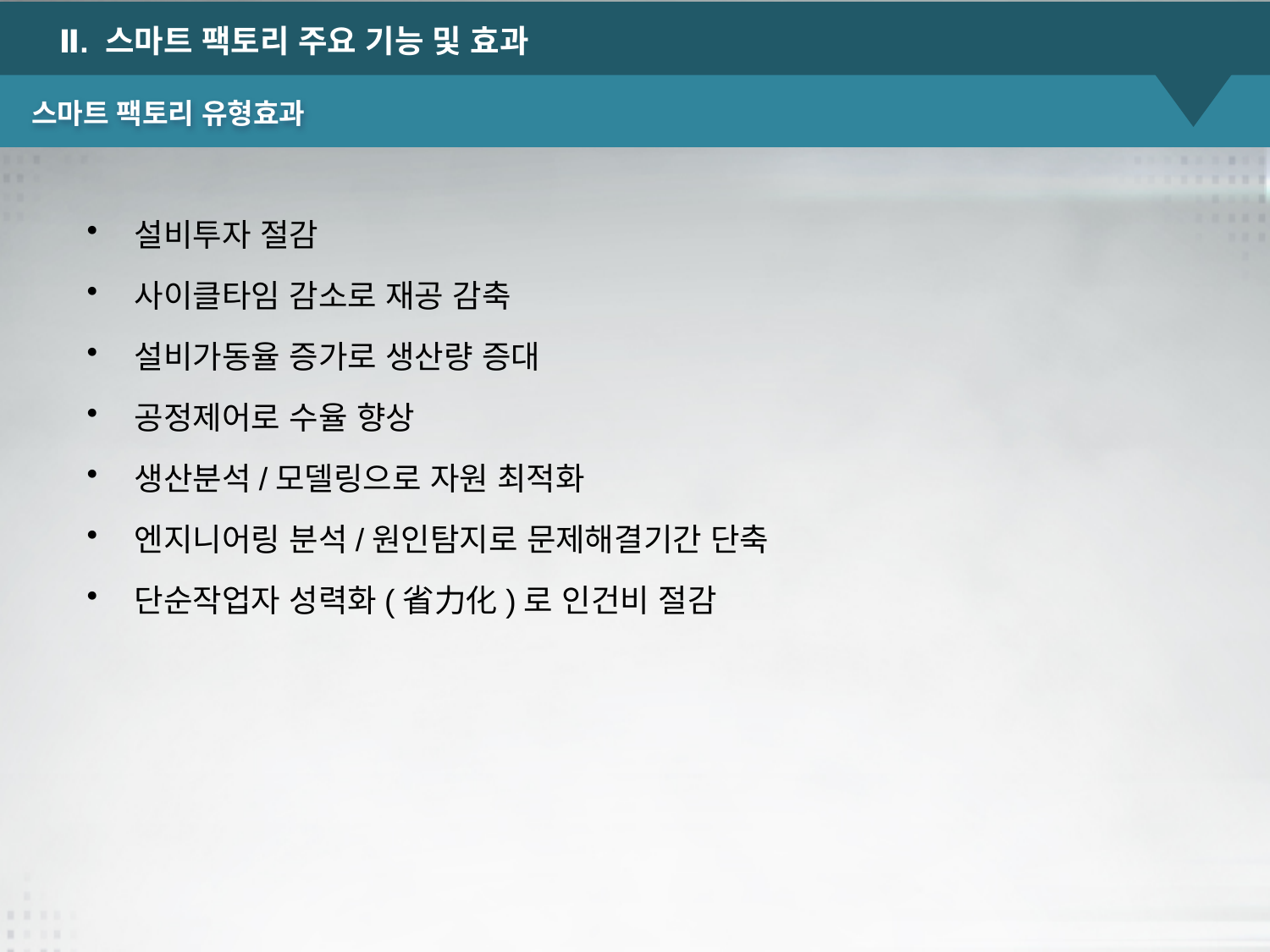

Ⅱ. 스마트 팩토리 주요 기능 및 효과
# 스마트 팩토리 유형효과
설비투자 절감
사이클타임 감소로 재공 감축
설비가동율 증가로 생산량 증대
공정제어로 수율 향상
생산분석/모델링으로 자원 최적화
엔지니어링 분석/원인탐지로 문제해결기간 단축
단순작업자 성력화(省力化)로 인건비 절감